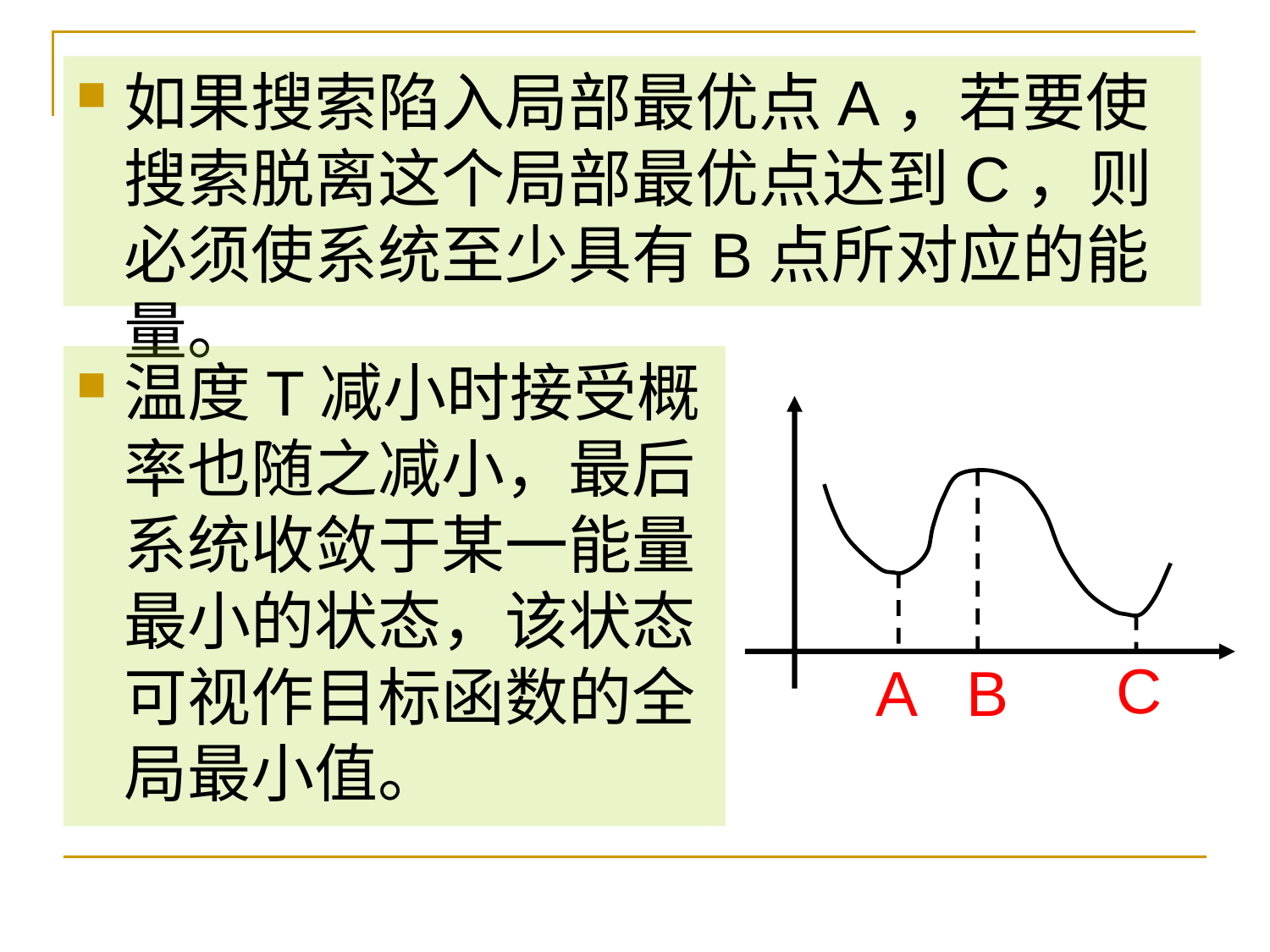

如果搜索陷入局部最优点A，若要使搜索脱离这个局部最优点达到C，则必须使系统至少具有B点所对应的能量。
温度T减小时接受概率也随之减小，最后系统收敛于某一能量最小的状态，该状态可视作目标函数的全局最小值。

C
A
B